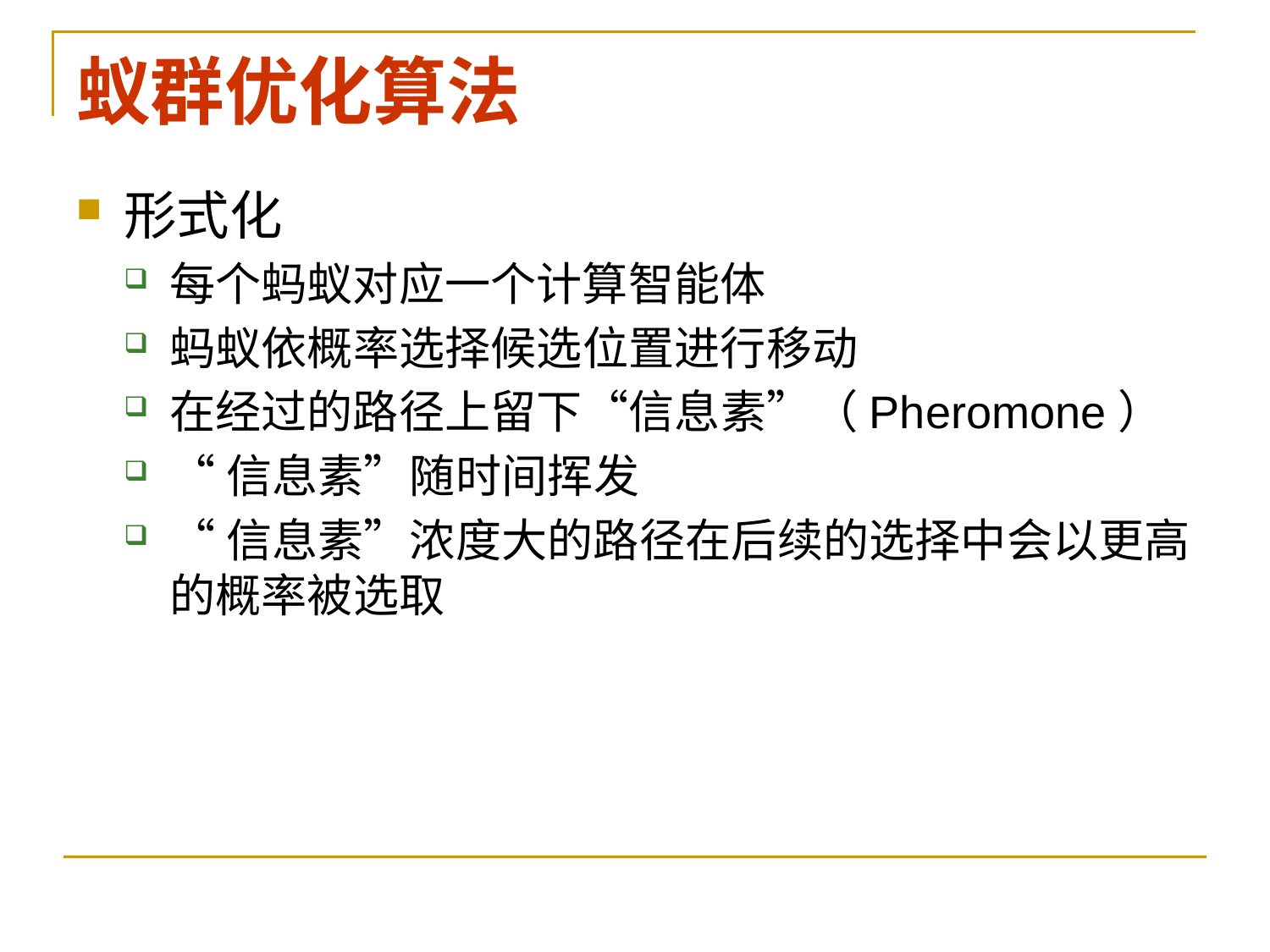

# 蚁群优化算法
形式化
每个蚂蚁对应一个计算智能体
蚂蚁依概率选择候选位置进行移动
在经过的路径上留下“信息素”（Pheromone）
“信息素”随时间挥发
“信息素”浓度大的路径在后续的选择中会以更高的概率被选取